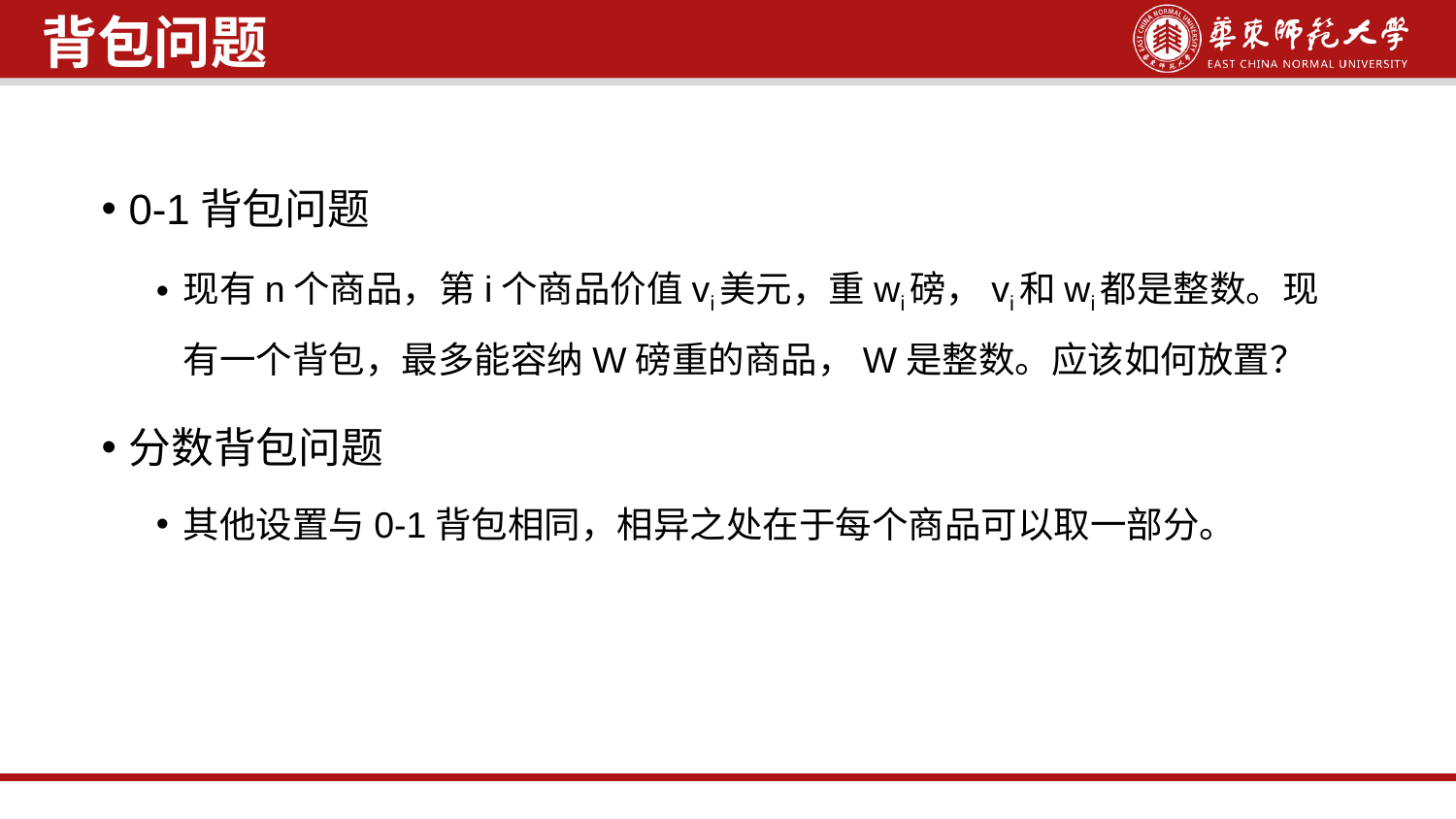

19
背包问题
0-1背包问题
现有n个商品，第i个商品价值vi美元，重wi磅，vi和wi都是整数。现有一个背包，最多能容纳W磅重的商品，W是整数。应该如何放置？
分数背包问题
其他设置与0-1背包相同，相异之处在于每个商品可以取一部分。